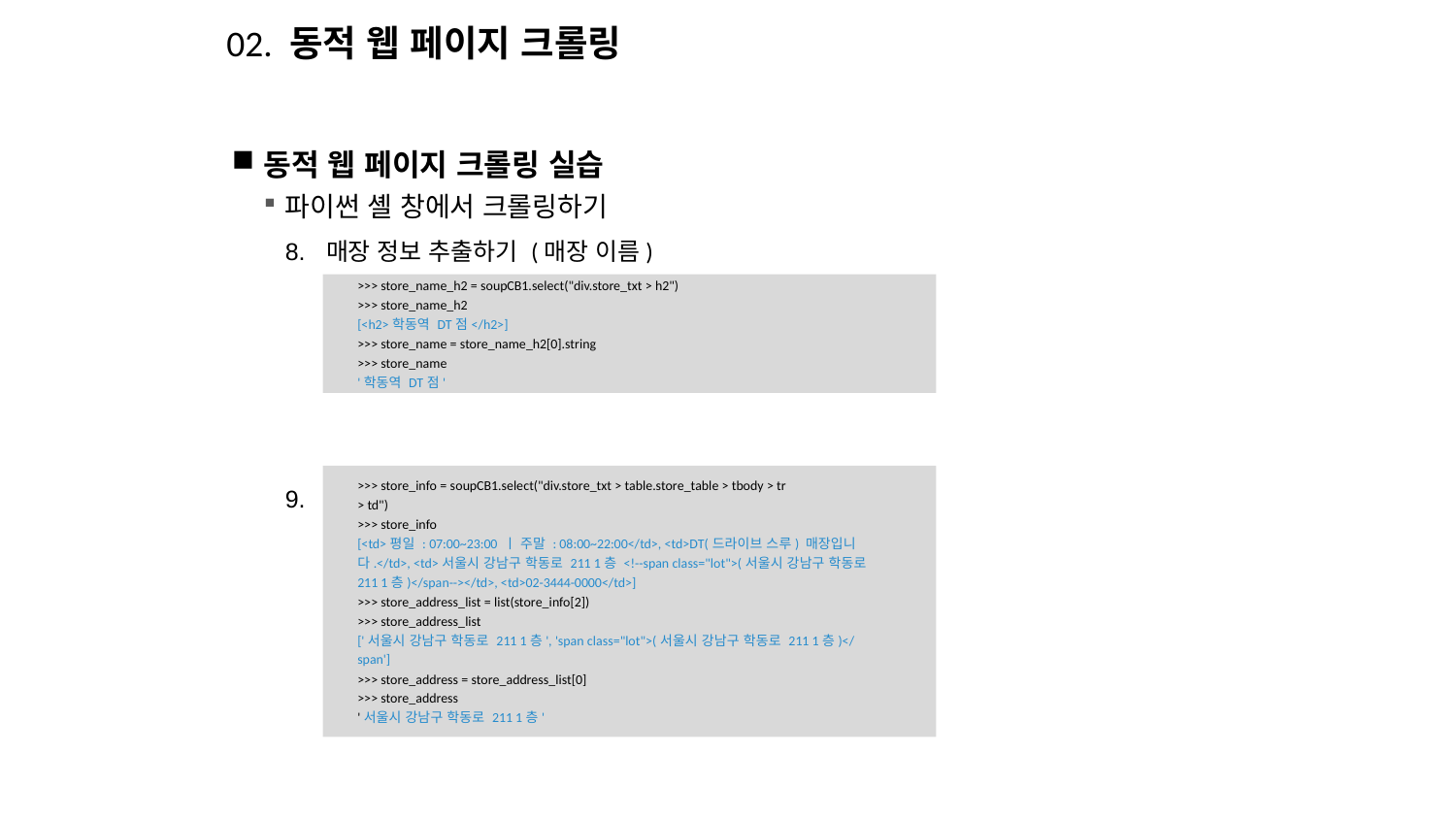

# 02. 동적 웹 페이지 크롤링
동적 웹 페이지 크롤링 실습
파이썬 셸 창에서 크롤링하기
매장 정보 추출하기 (매장 이름)

매장 정보 추출하기 (매장 주소)

>>> store_name_h2 = soupCB1.select("div.store_txt > h2")
>>> store_name_h2
[<h2>학동역 DT점</h2>]
>>> store_name = store_name_h2[0].string
>>> store_name
'학동역 DT점'

>>> store_info = soupCB1.select("div.store_txt > table.store_table > tbody > tr
> td")
>>> store_info
[<td>평일 : 07:00~23:00 ㅣ 주말 : 08:00~22:00</td>, <td>DT(드라이브 스루) 매장입니
다.</td>, <td>서울시 강남구 학동로 211 1층 <!--span class="lot">(서울시 강남구 학동로
211 1층)</span--></td>, <td>02-3444-0000</td>]
>>> store_address_list = list(store_info[2])
>>> store_address_list
['서울시 강남구 학동로 211 1층', 'span class="lot">(서울시 강남구 학동로 211 1층)</
span']
>>> store_address = store_address_list[0]
>>> store_address
'서울시 강남구 학동로 211 1층'